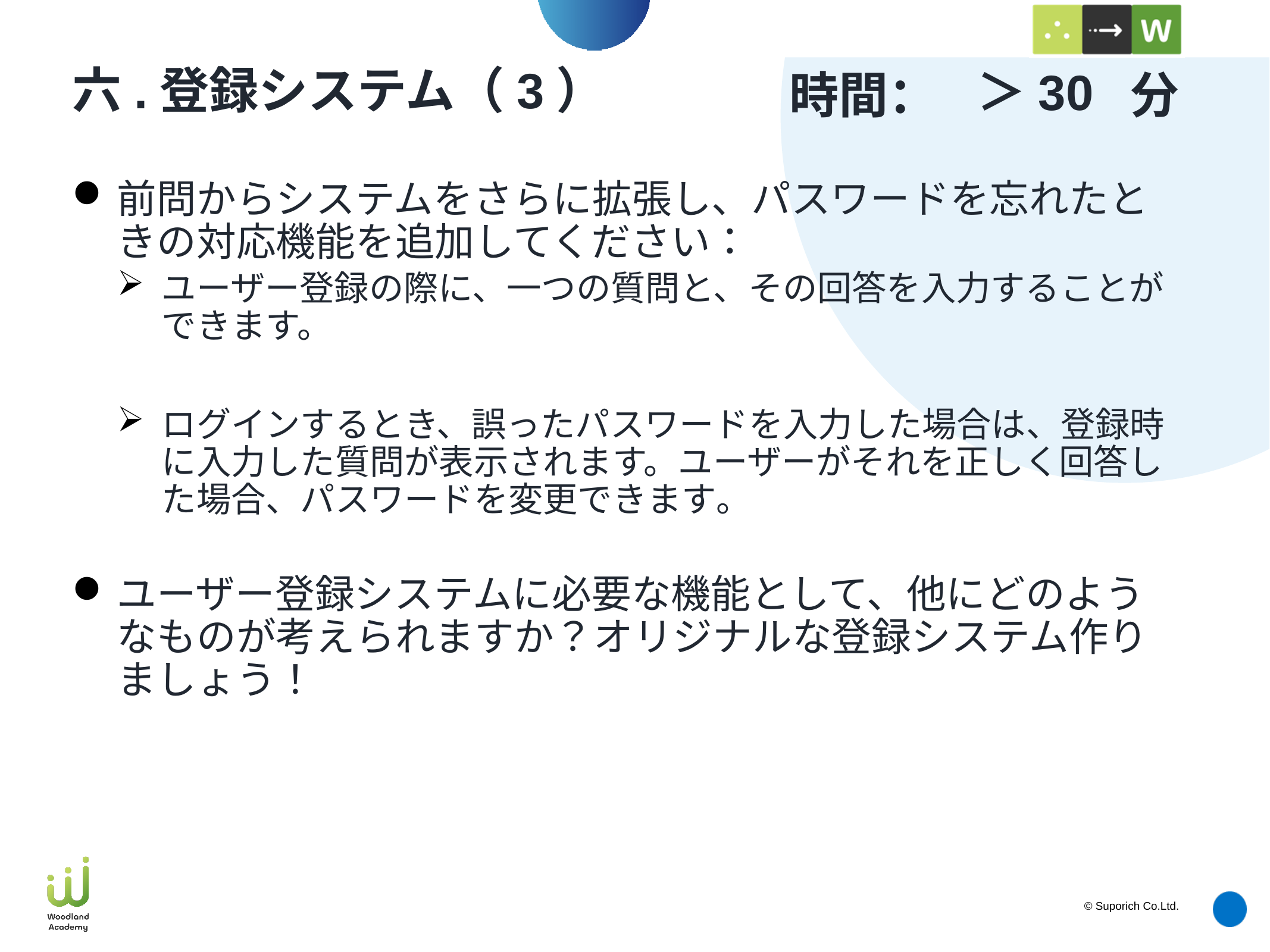

＞30
# 六.登録システム（3）
前問からシステムをさらに拡張し、パスワードを忘れたときの対応機能を追加してください：
ユーザー登録の際に、一つの質問と、その回答を入力することができます。

ログインするとき、誤ったパスワードを入力した場合は、登録時に入力した質問が表示されます。ユーザーがそれを正しく回答した場合、パスワードを変更できます。

ユーザー登録システムに必要な機能として、他にどのようなものが考えられますか？オリジナルな登録システム作りましょう！